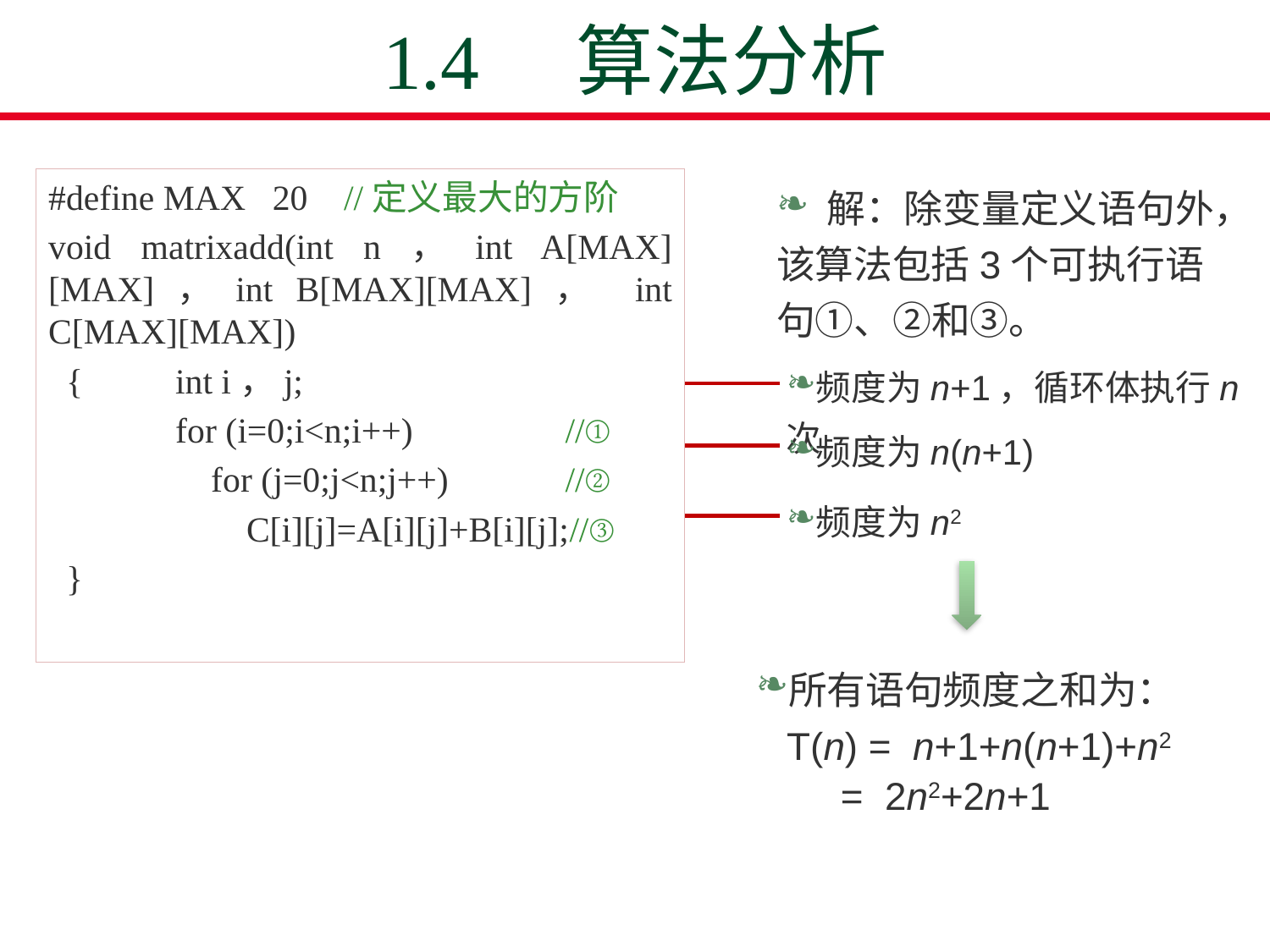

# 1.4　算法分析

 解：除变量定义语句外，该算法包括3个可执行语句①、②和③。
#define MAX   20    //定义最大的方阶
void matrixadd(int n，int A[MAX][MAX]，int B[MAX][MAX]， int C[MAX][MAX])
  {	int i，j;
   	for (i=0;i<n;i++)		 //①
	    for (j=0;j<n;j++)	 //②
	        C[i][j]=A[i][j]+B[i][j];//③
  }

频度为n+1，循环体执行n次
频度为n(n+1)
频度为n2

所有语句频度之和为：
 T(n) =  n+1+n(n+1)+n2
      =  2n2+2n+1